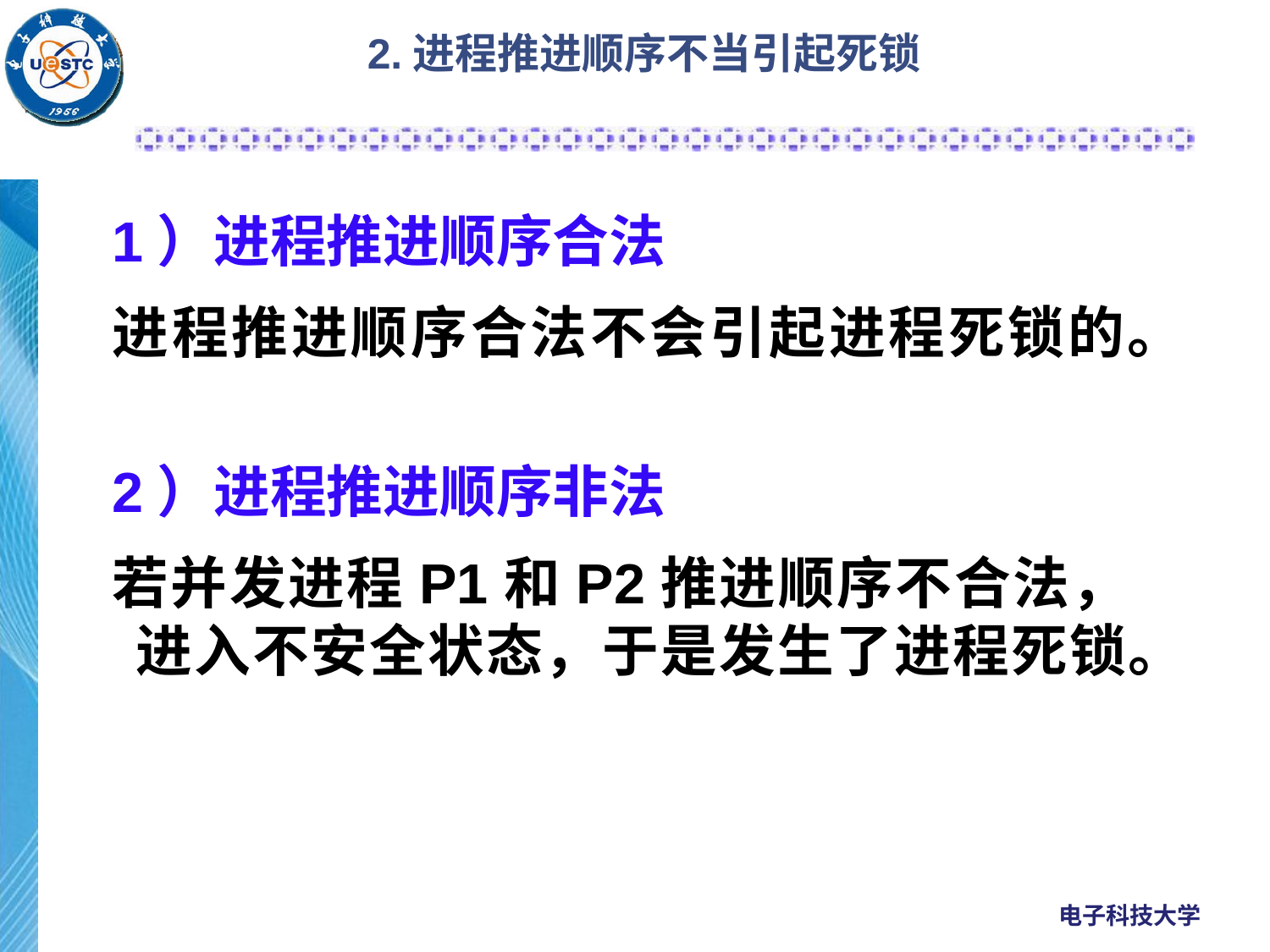

# 2.进程推进顺序不当引起死锁
1）进程推进顺序合法
进程推进顺序合法不会引起进程死锁的。
2）进程推进顺序非法
若并发进程P1和P2推进顺序不合法，进入不安全状态，于是发生了进程死锁。